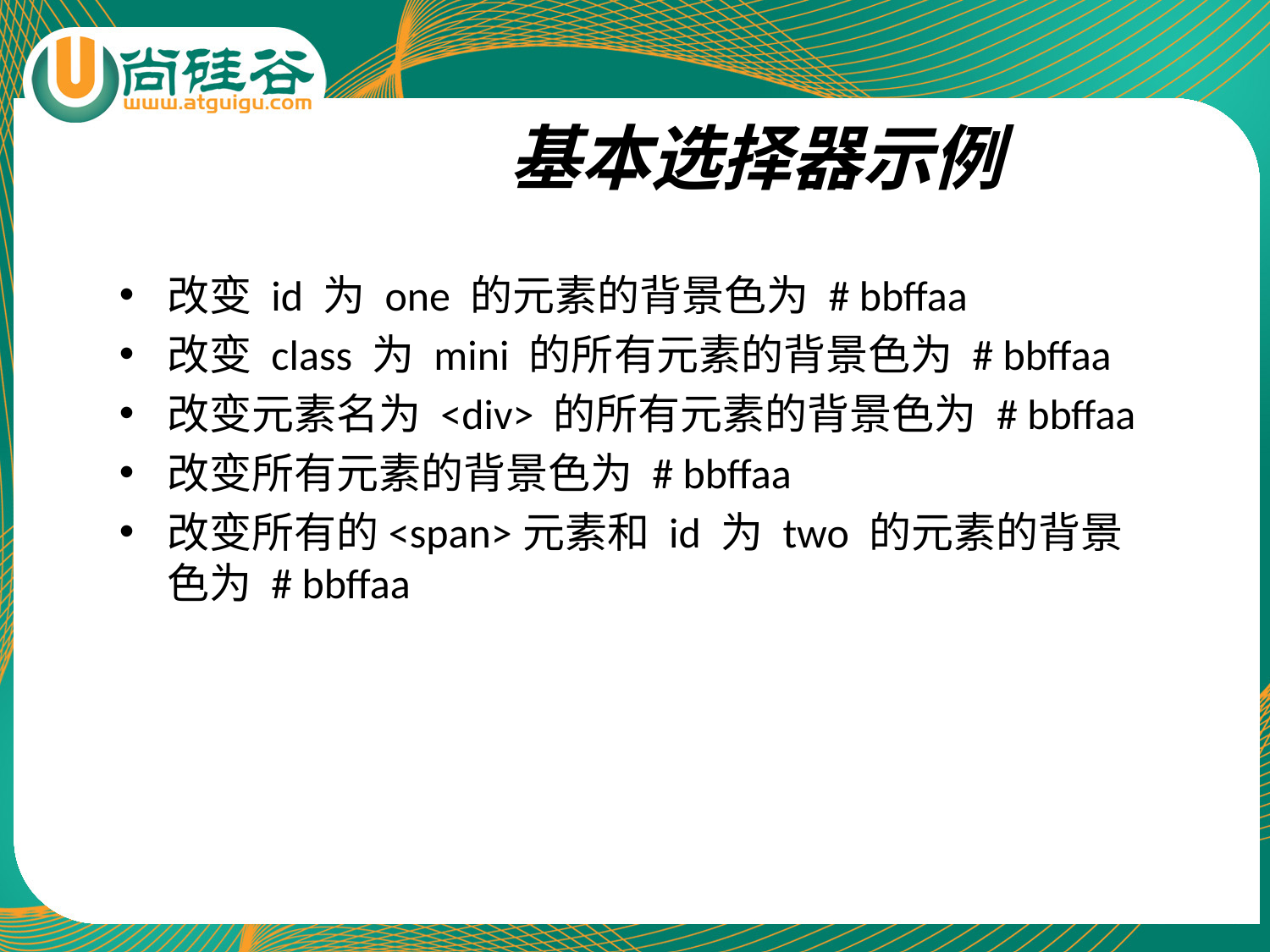

# 基本选择器示例
改变 id 为 one 的元素的背景色为 # bbffaa
改变 class 为 mini 的所有元素的背景色为 # bbffaa
改变元素名为 <div> 的所有元素的背景色为 # bbffaa
改变所有元素的背景色为 # bbffaa
改变所有的<span>元素和 id 为 two 的元素的背景色为 # bbffaa